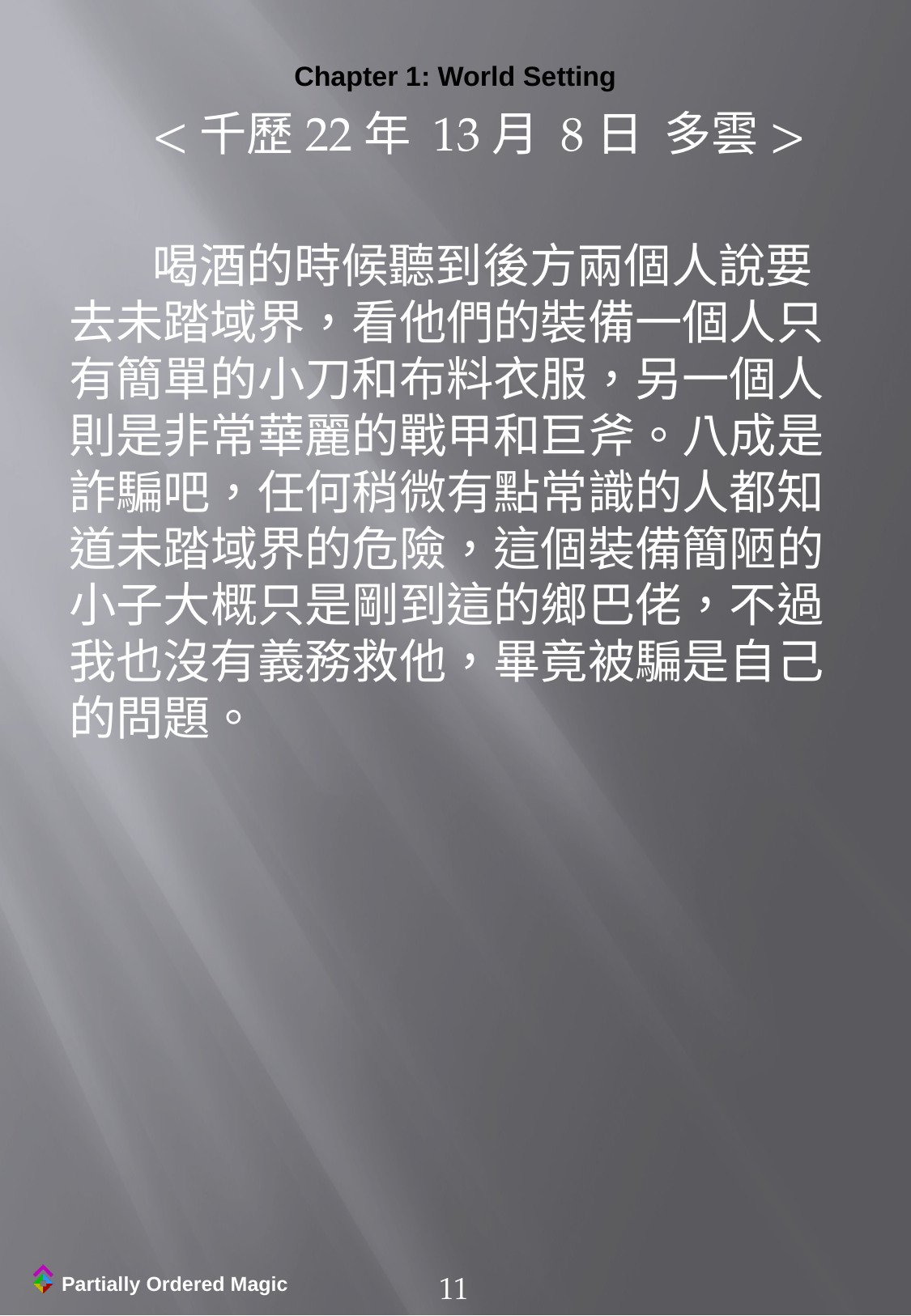

# Chapter 1: World Setting
<千歷22年 13月 8日  多雲>

喝酒的時候聽到後方兩個人說要去未踏域界，看他們的裝備一個人只有簡單的小刀和布料衣服，另一個人則是非常華麗的戰甲和巨斧。八成是詐騙吧，任何稍微有點常識的人都知道未踏域界的危險，這個裝備簡陋的小子大概只是剛到這的鄉巴佬，不過我也沒有義務救他，畢竟被騙是自己的問題。